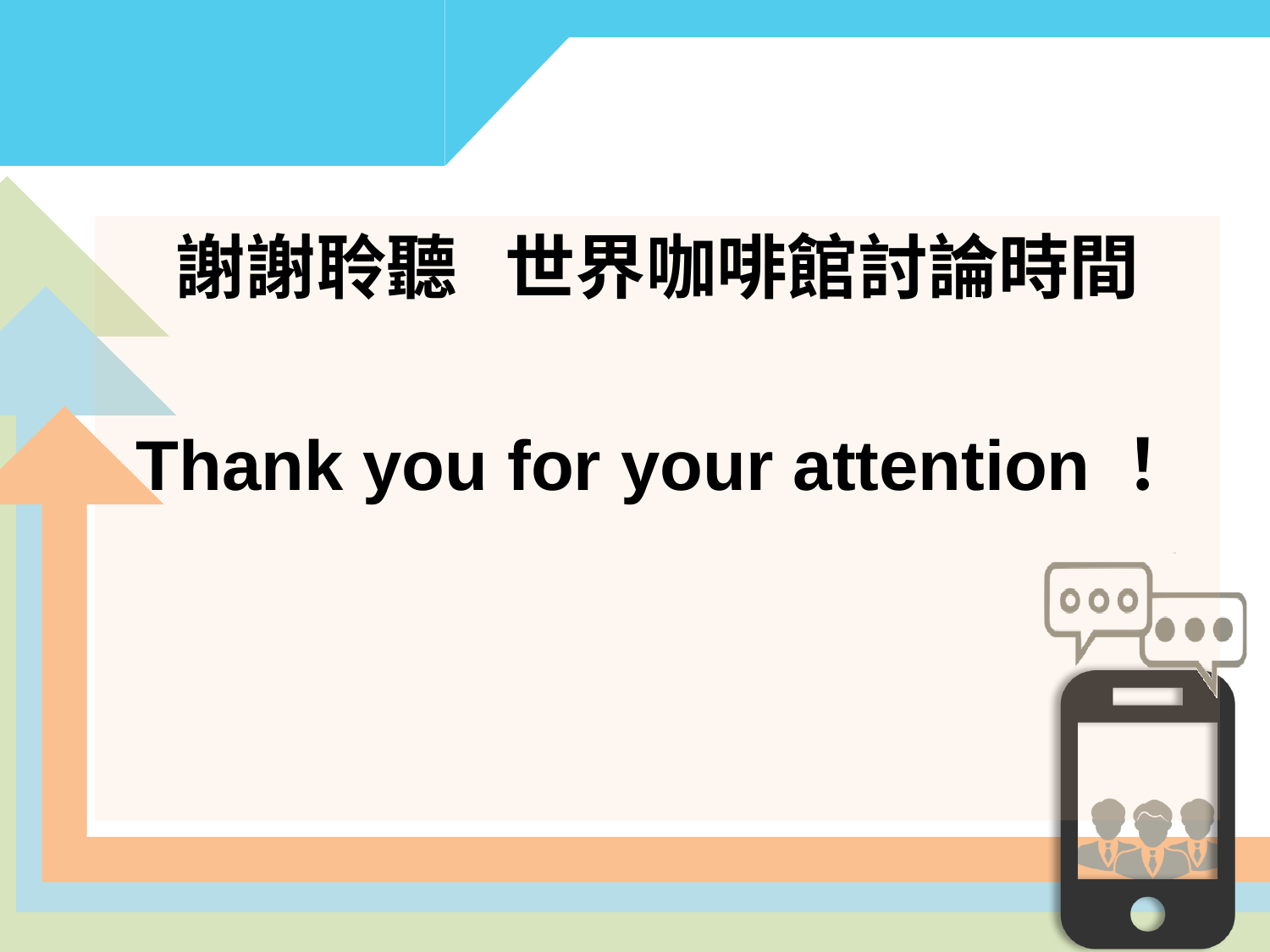

謝謝聆聽   世界咖啡館討論時間

Thank you for your attention！